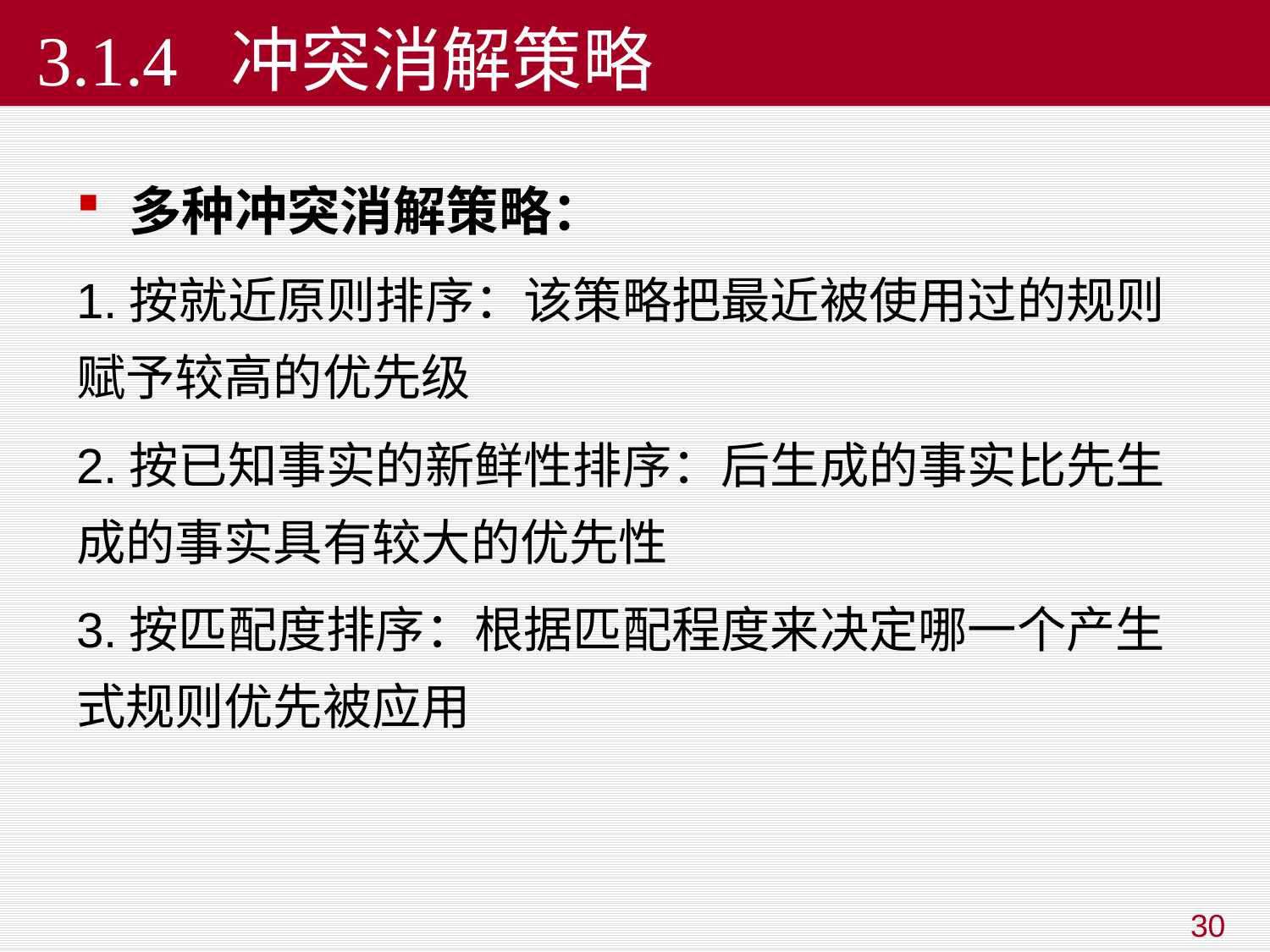

# 3.1.4  冲突消解策略
多种冲突消解策略：
1.按就近原则排序：该策略把最近被使用过的规则赋予较高的优先级
2.按已知事实的新鲜性排序：后生成的事实比先生成的事实具有较大的优先性
3.按匹配度排序：根据匹配程度来决定哪一个产生式规则优先被应用
30